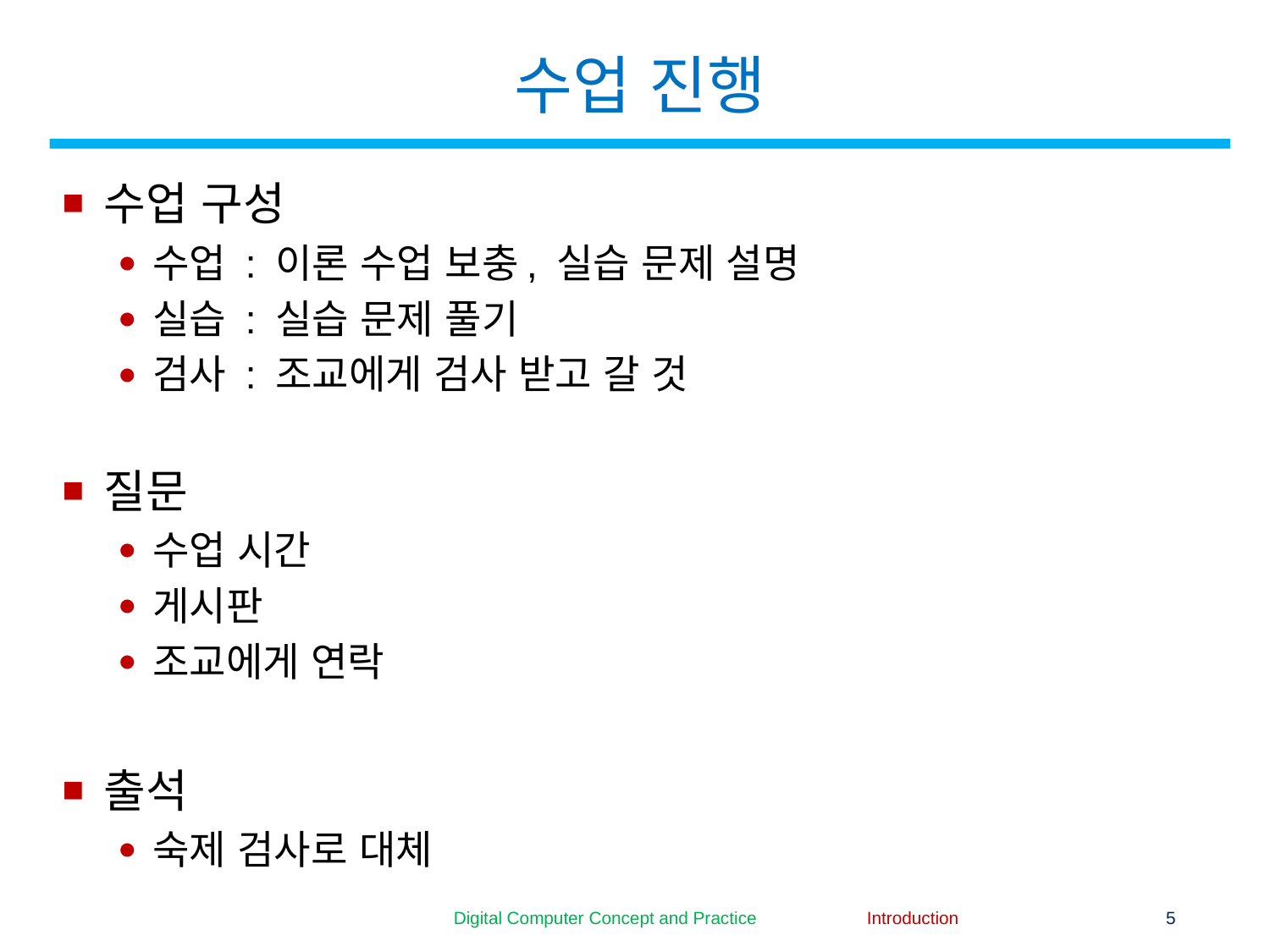

# 수업 진행
수업 구성
수업 : 이론 수업 보충, 실습 문제 설명
실습 : 실습 문제 풀기
검사 : 조교에게 검사 받고 갈 것

질문
수업 시간
게시판
조교에게 연락

출석
숙제 검사로 대체